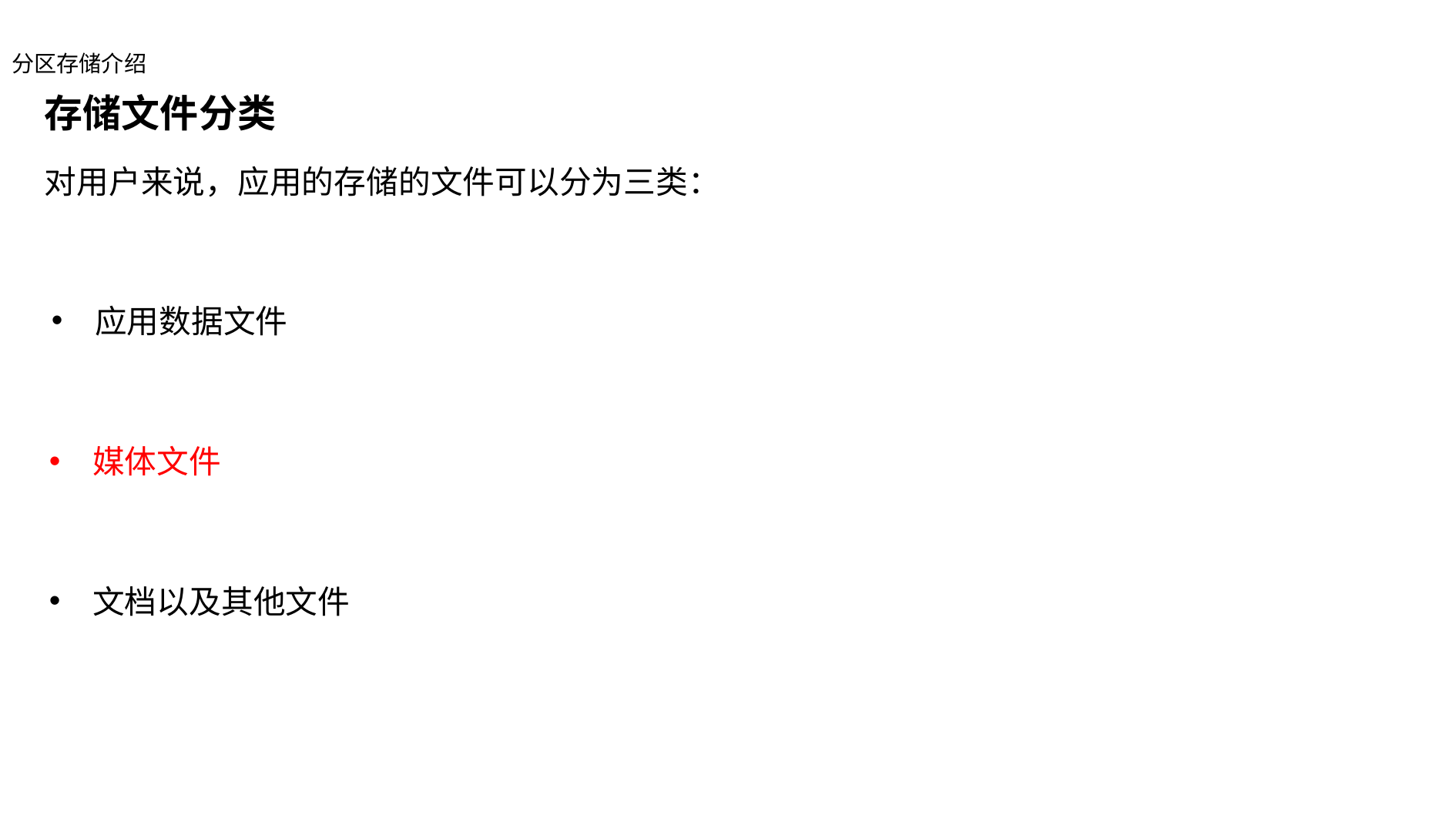

分区存储介绍
存储文件分类
对用户来说，应用的存储的文件可以分为三类：
应用数据文件
媒体文件
文档以及其他文件
4